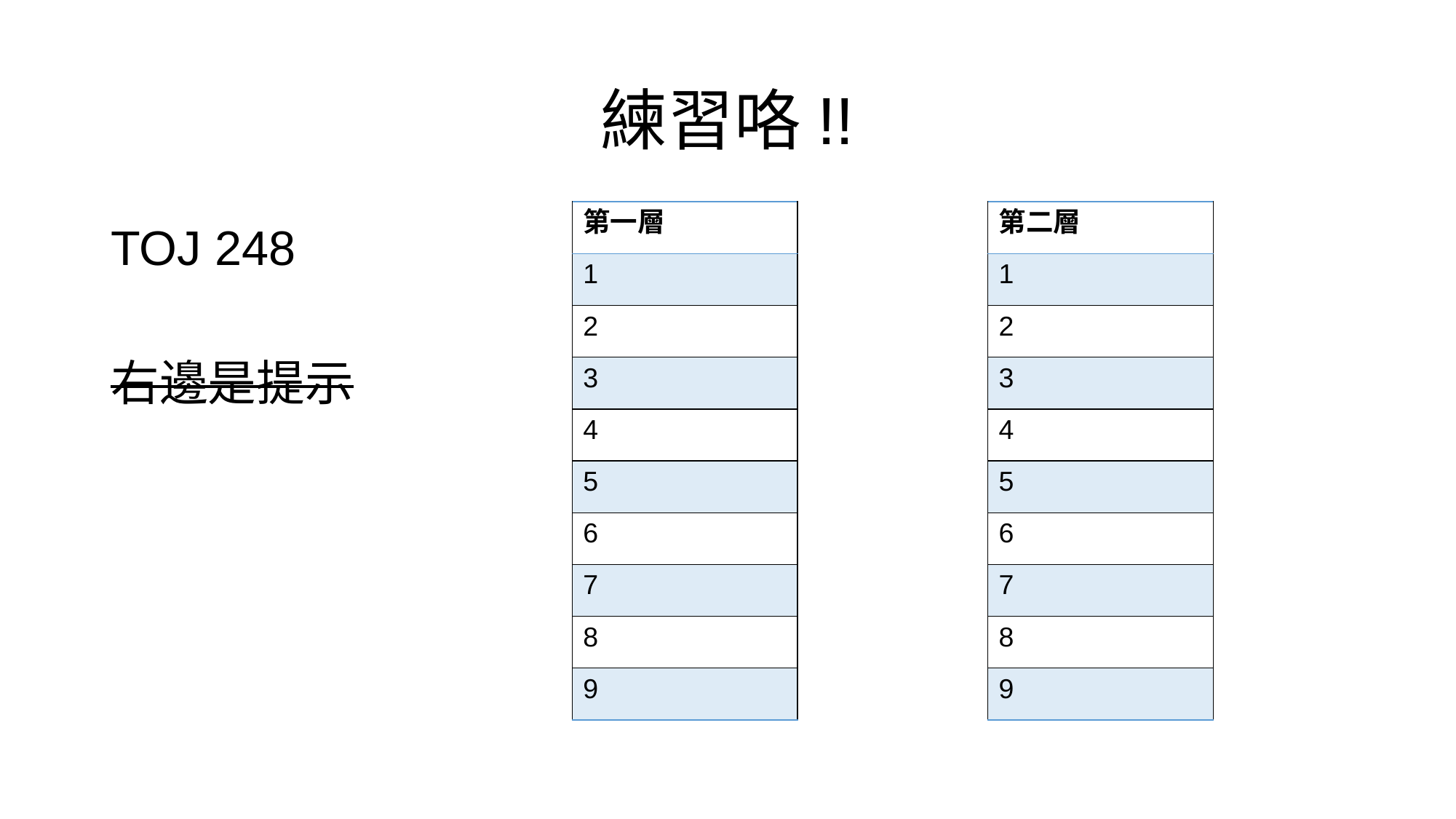

# 練習咯!!
| 第一層 |
| --- |
| 1 |
| 2 |
| 3 |
| 4 |
| 5 |
| 6 |
| 7 |
| 8 |
| 9 |
| 第二層 |
| --- |
| 1 |
| 2 |
| 3 |
| 4 |
| 5 |
| 6 |
| 7 |
| 8 |
| 9 |
TOJ 248

右邊是提示